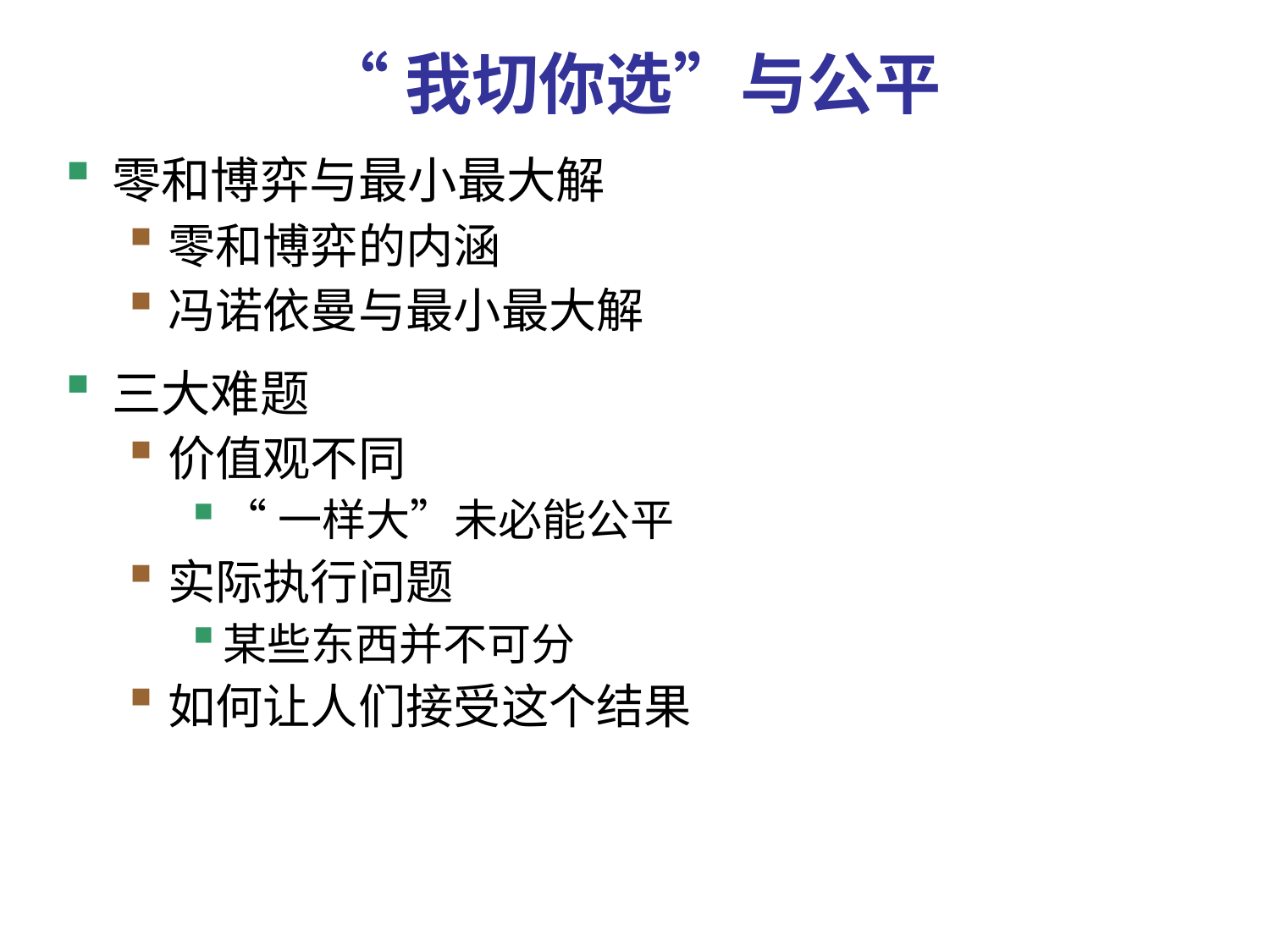

# “我切你选”与公平
零和博弈与最小最大解
零和博弈的内涵
冯诺依曼与最小最大解
三大难题
价值观不同
“一样大”未必能公平
实际执行问题
某些东西并不可分
如何让人们接受这个结果